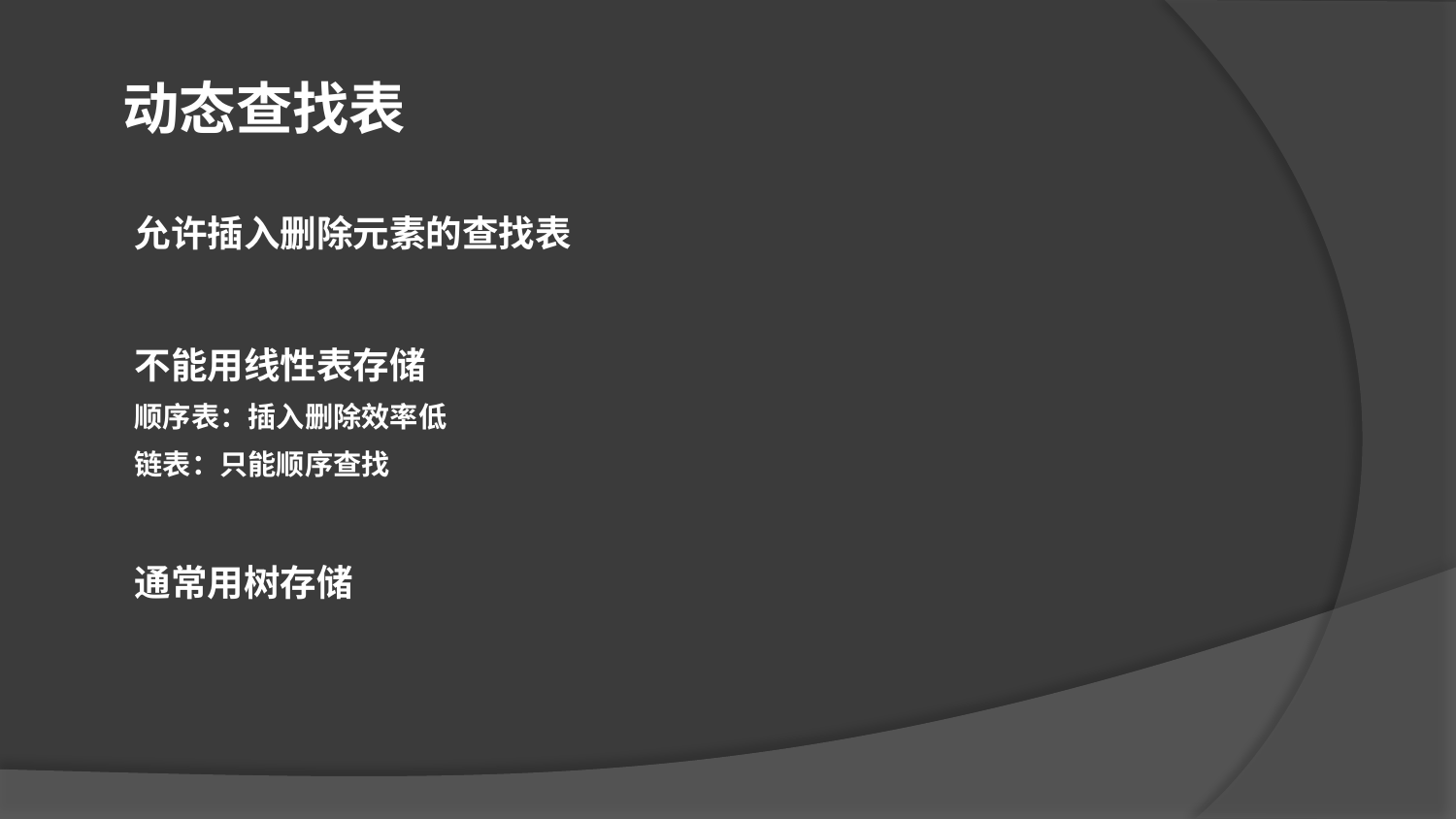

动态查找表
允许插入删除元素的查找表
不能用线性表存储
顺序表：插入删除效率低
链表：只能顺序查找
通常用树存储